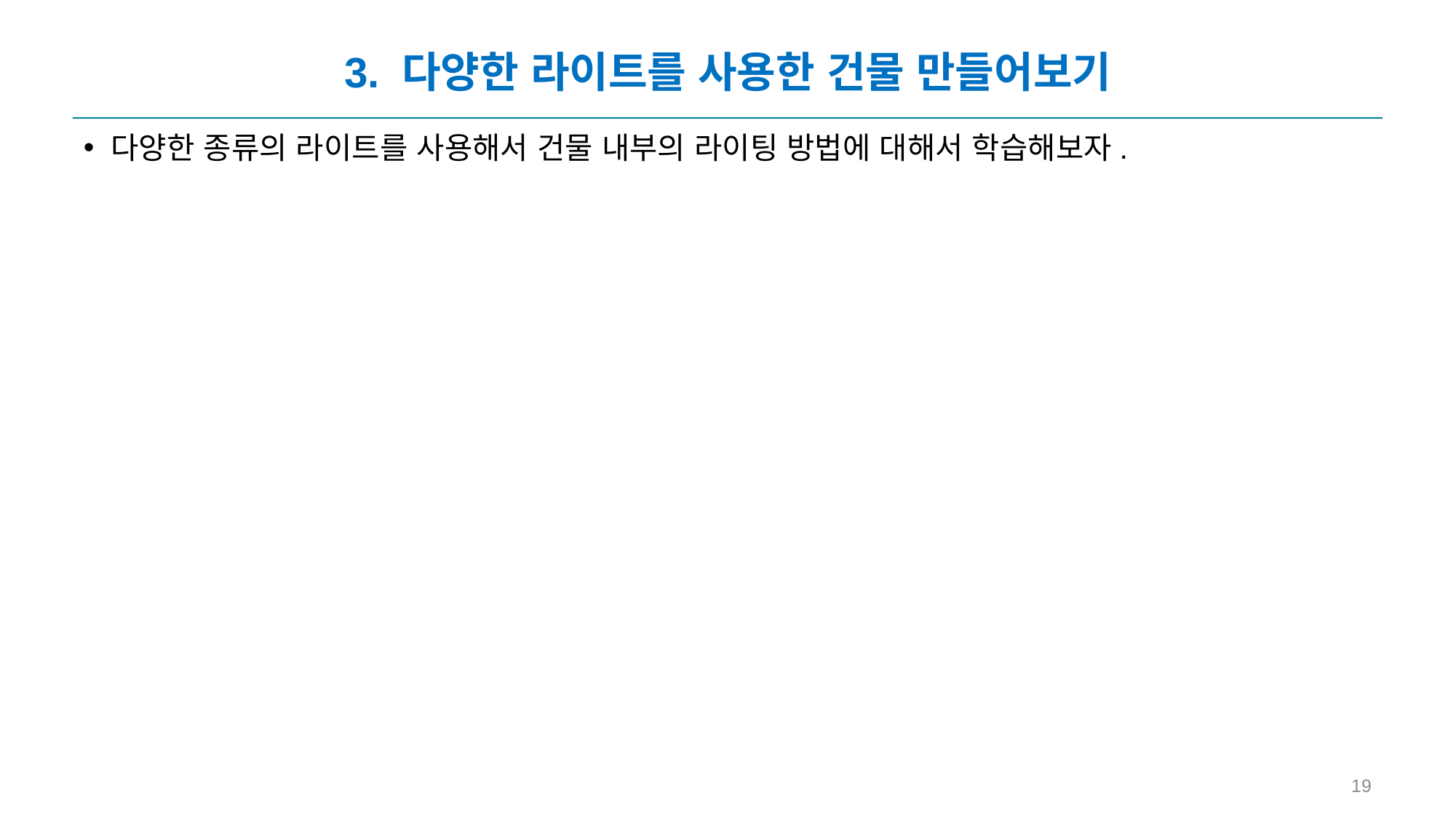

# 3. 다양한 라이트를 사용한 건물 만들어보기
다양한 종류의 라이트를 사용해서 건물 내부의 라이팅 방법에 대해서 학습해보자.

19